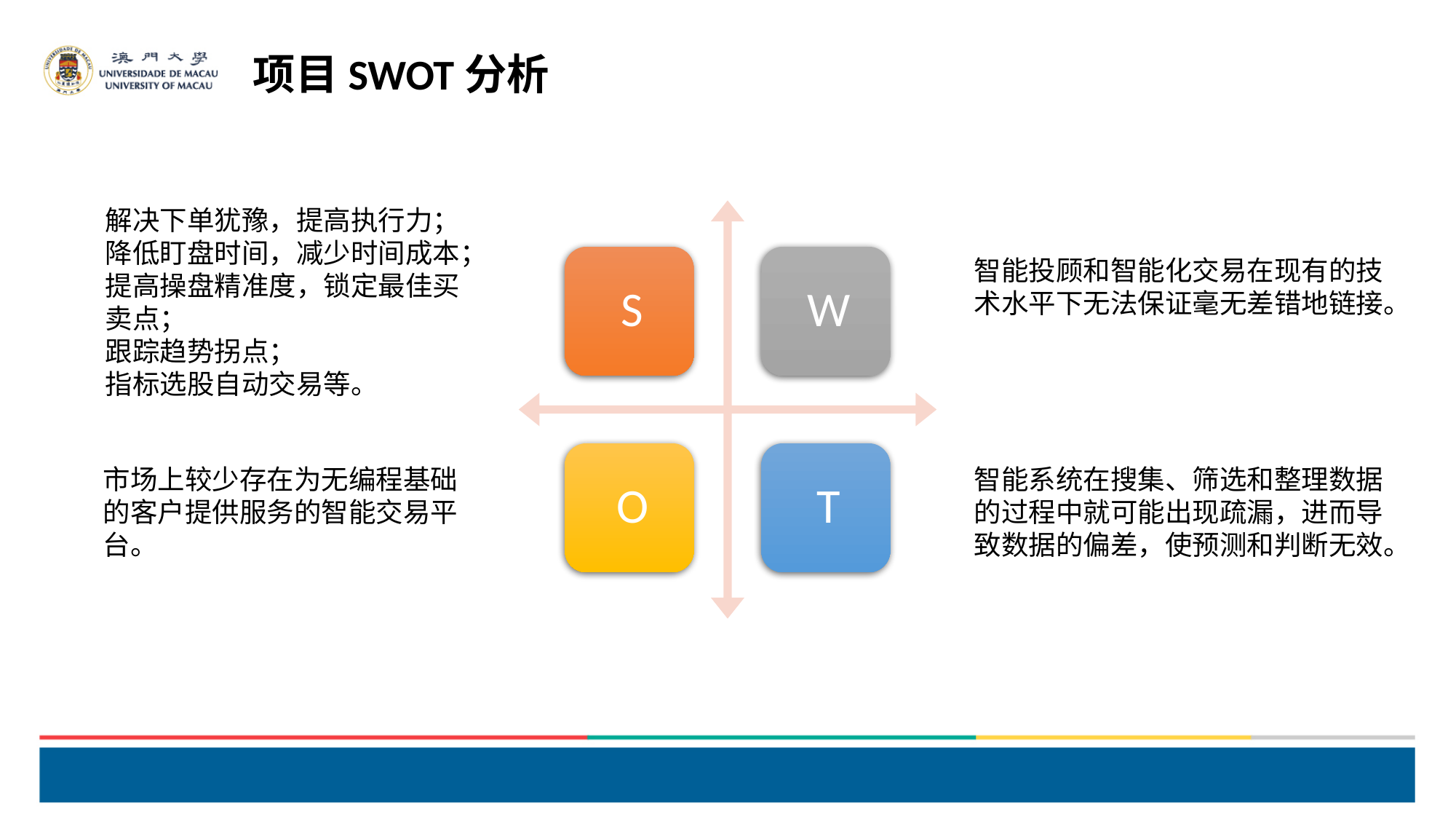

项目SWOT分析
解决下单犹豫，提高执行力；
降低盯盘时间，减少时间成本；
提高操盘精准度，锁定最佳买卖点；
跟踪趋势拐点；
指标选股自动交易等。
S
W
O
T
智能投顾和智能化交易在现有的技术水平下无法保证毫无差错地链接。
市场上较少存在为无编程基础的客户提供服务的智能交易平台。
智能系统在搜集、筛选和整理数据的过程中就可能出现疏漏，进而导致数据的偏差，使预测和判断无效。